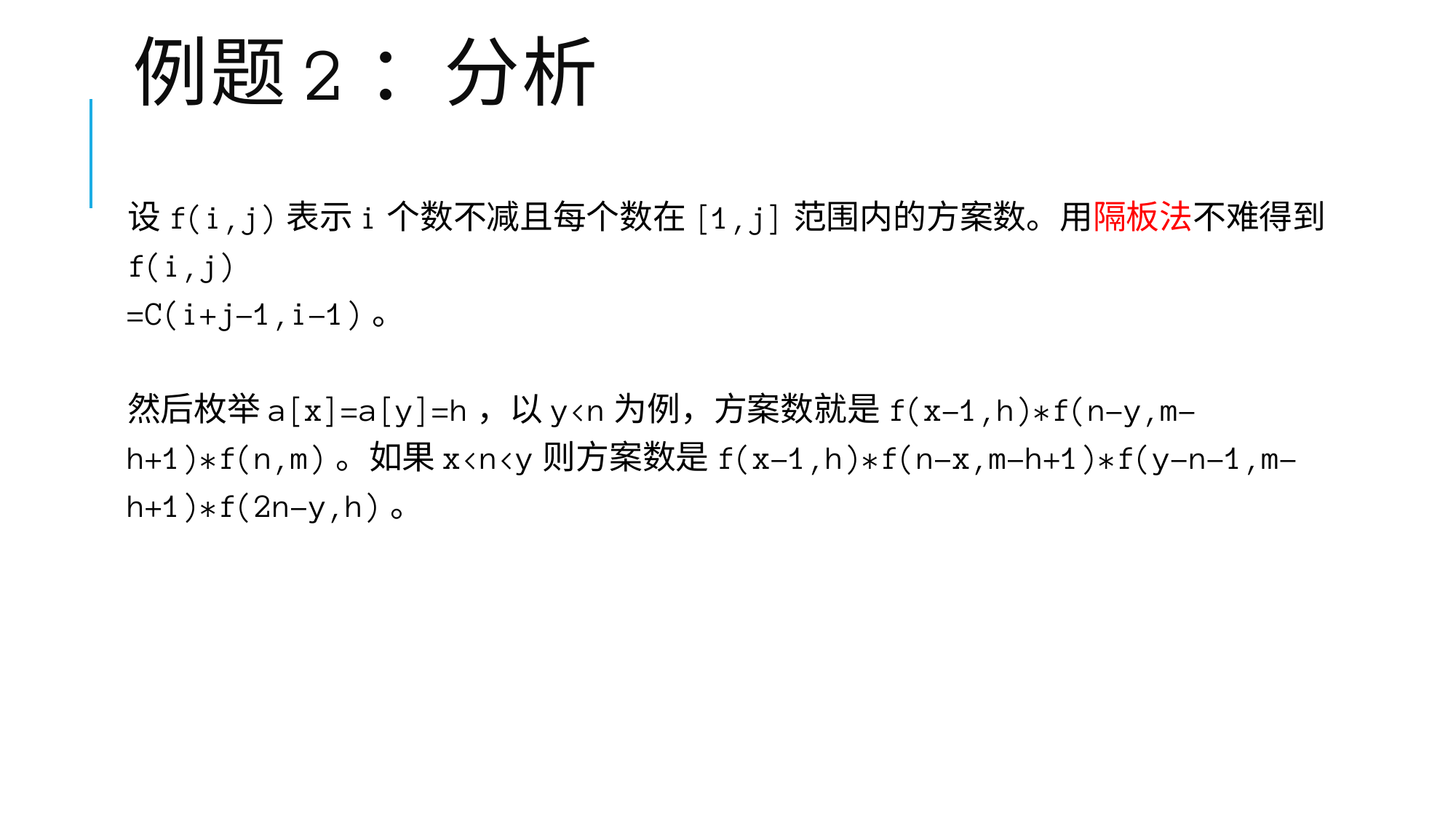

# 例题2：分析
设f(i,j)表示i个数不减且每个数在[1,j]范围内的方案数。用隔板法不难得到f(i,j)
=C(i+j-1,i-1)。

然后枚举a[x]=a[y]=h，以y<n为例，方案数就是f(x-1,h)*f(n-y,m-h+1)*f(n,m)。如果x<n<y则方案数是f(x-1,h)*f(n-x,m-h+1)*f(y-n-1,m-h+1)*f(2n-y,h)。